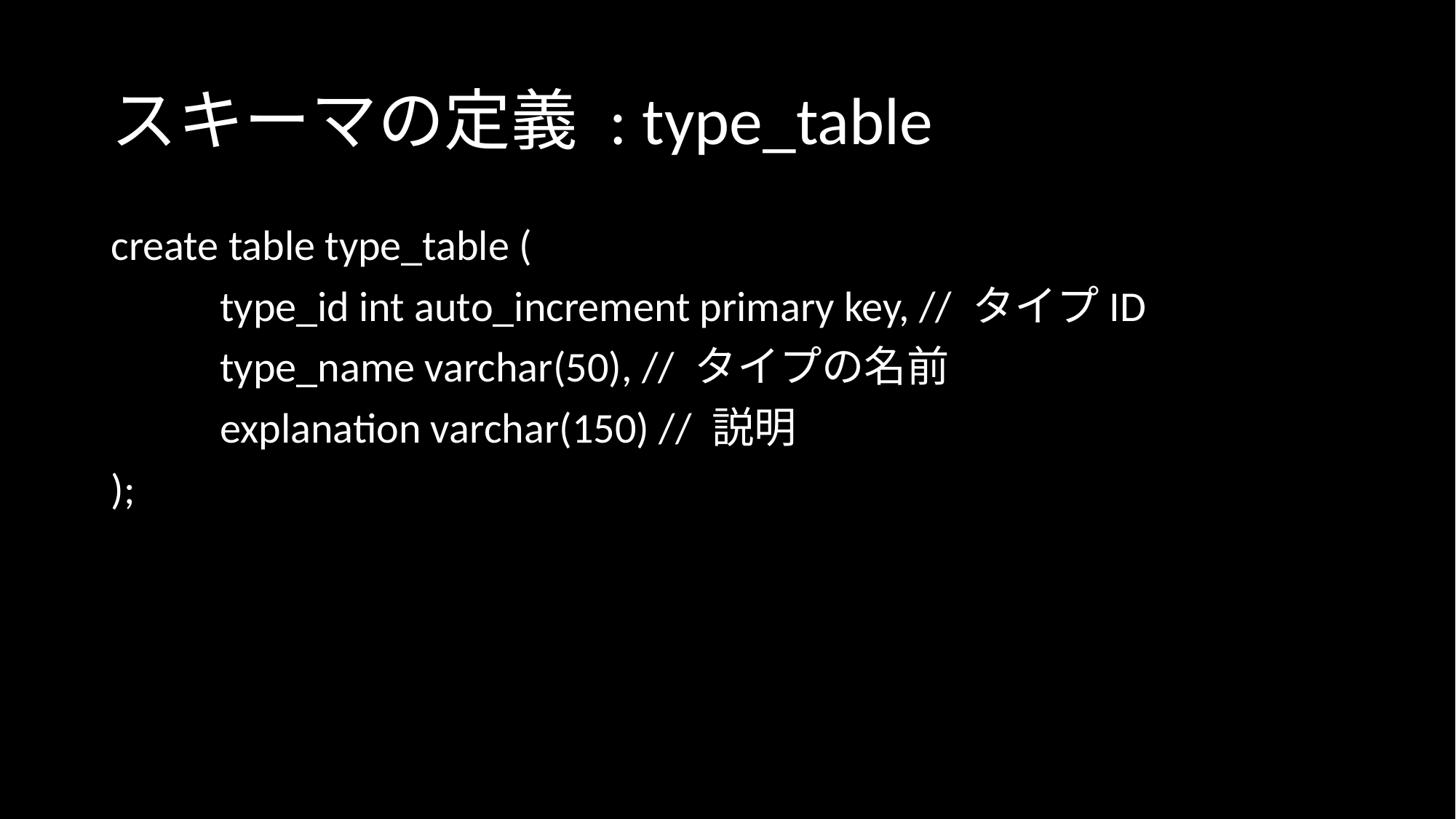

# スキーマの定義 : type_table
create table type_table (
    	type_id int auto_increment primary key, // タイプID
	type_name varchar(50), // タイプの名前
    	explanation varchar(150) // 説明
);